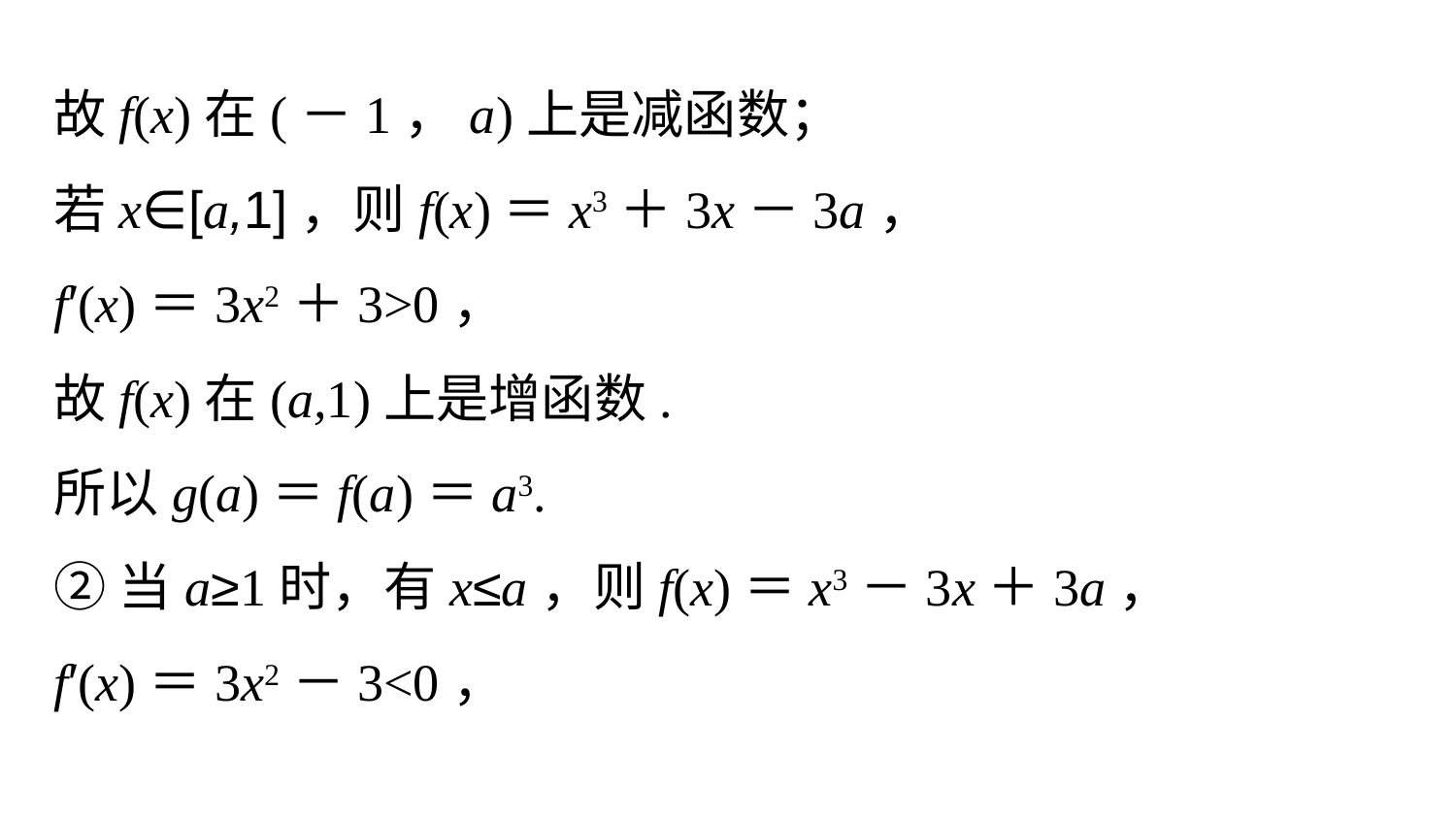

故f(x)在(－1，a)上是减函数；
若x∈[a,1]，则f(x)＝x3＋3x－3a，
f′(x)＝3x2＋3>0，
故f(x)在(a,1)上是增函数.
所以g(a)＝f(a)＝a3.
②当a≥1时，有x≤a，则f(x)＝x3－3x＋3a，
f′(x)＝3x2－3<0，